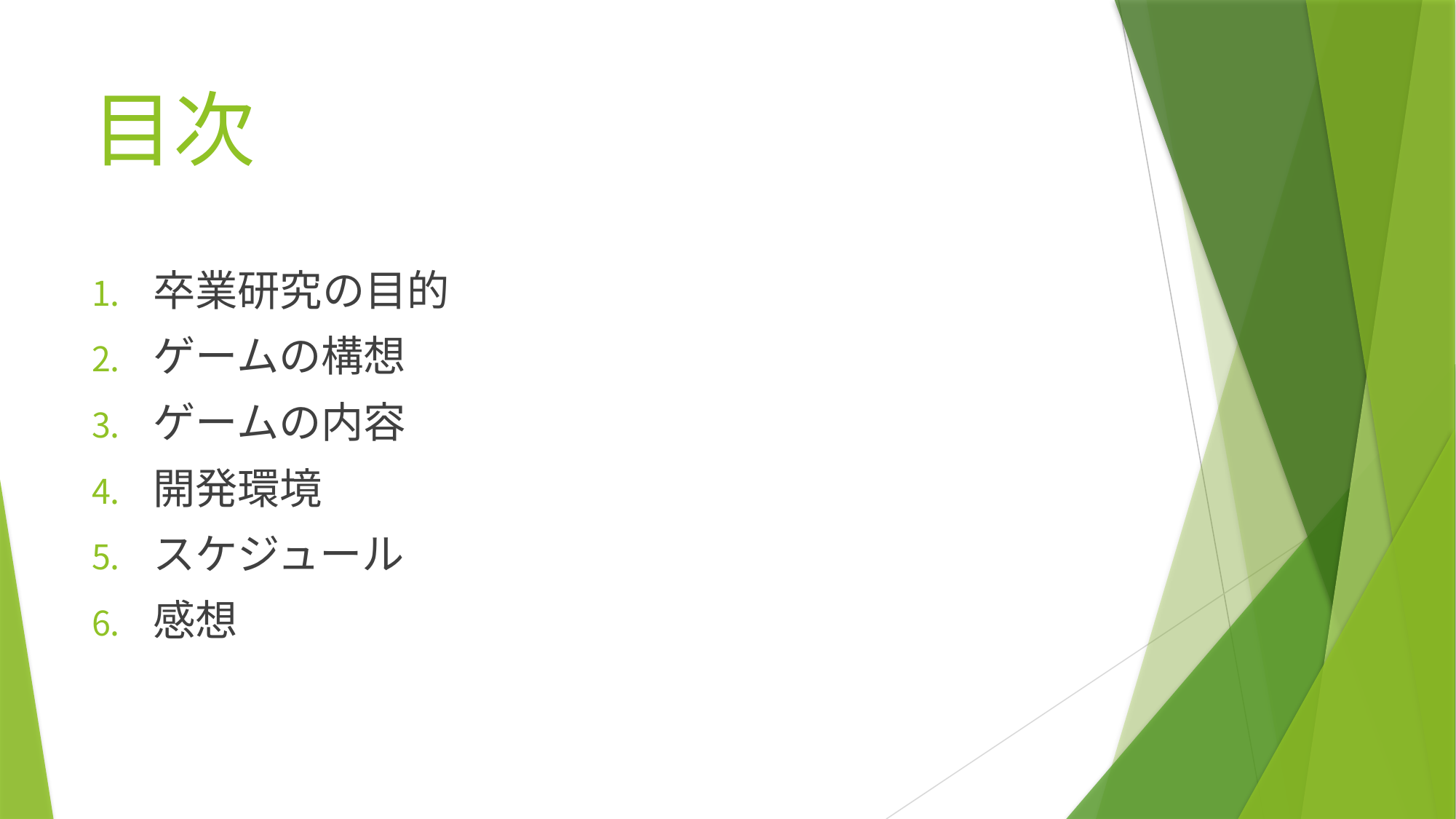

# 目次
卒業研究の目的
ゲームの構想
ゲームの内容
開発環境
スケジュール
感想